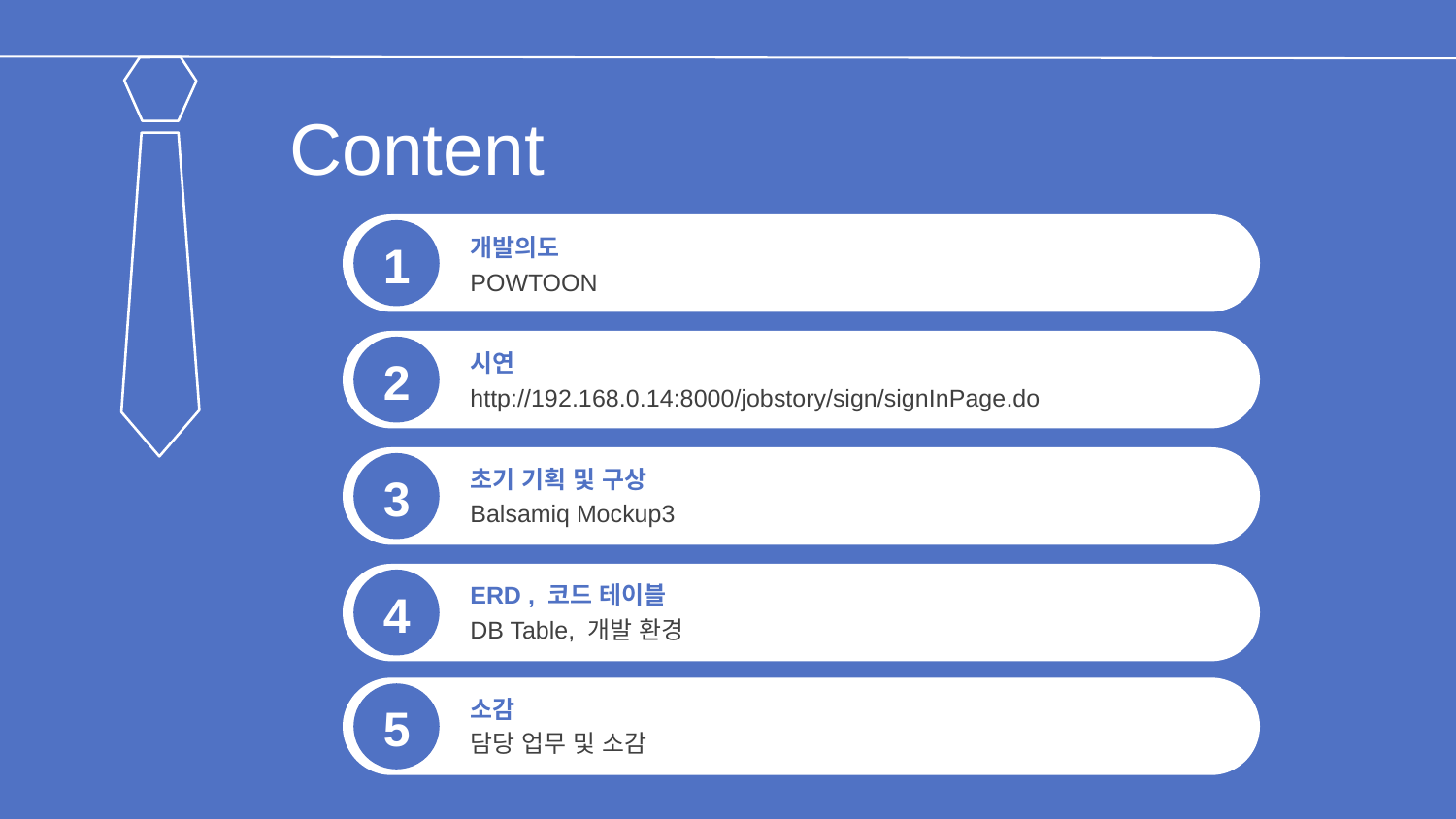

Content

1
개발의도
POWTOON

2
시연
http://192.168.0.14:8000/jobstory/sign/signInPage.do

3
초기 기획 및 구상
Balsamiq Mockup3

4
ERD , 코드 테이블
DB Table, 개발 환경

5
소감
담당 업무 및 소감